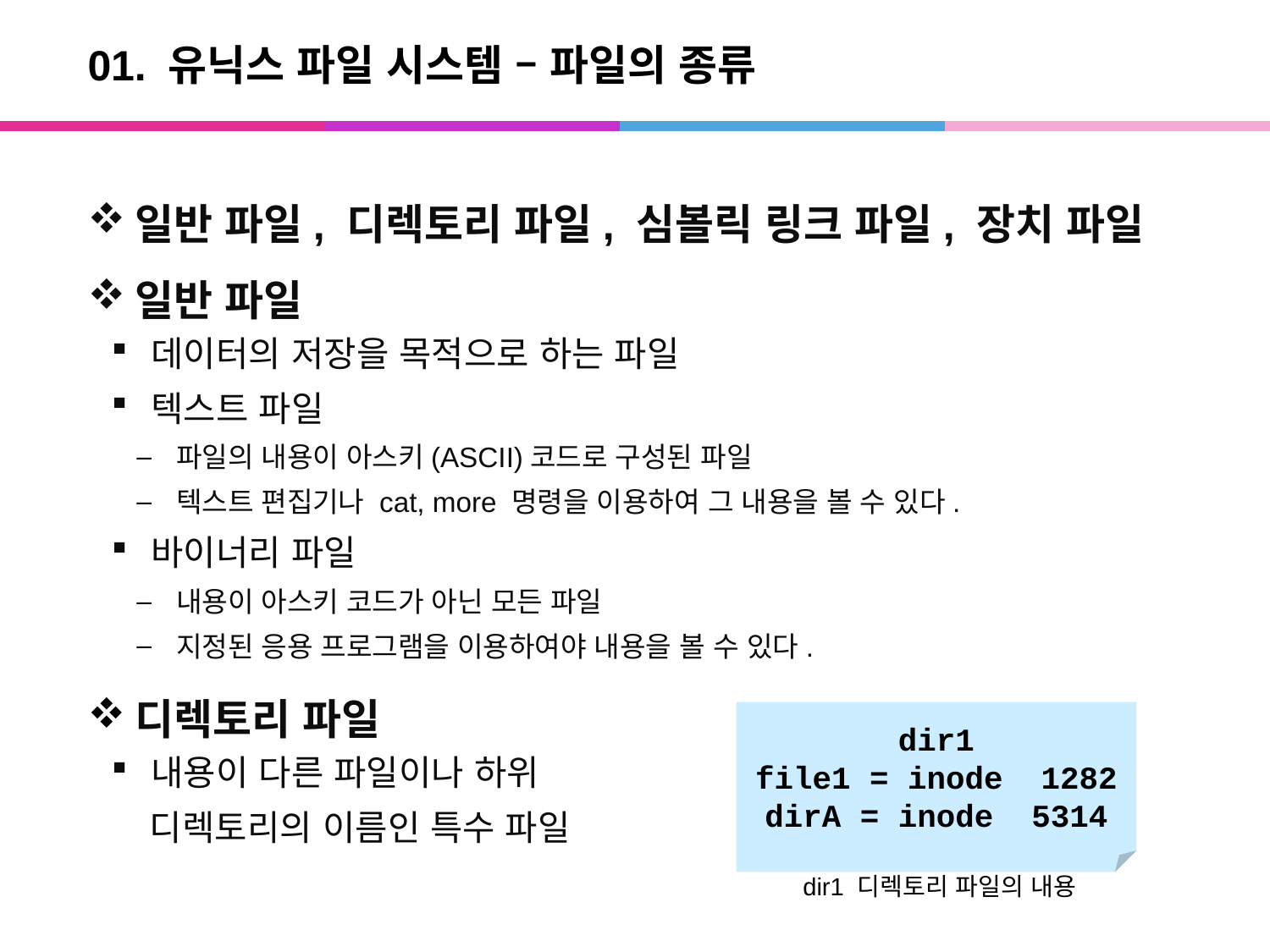

# 01. 유닉스 파일 시스템 – 파일의 종류
일반 파일, 디렉토리 파일, 심볼릭 링크 파일, 장치 파일
일반 파일
데이터의 저장을 목적으로 하는 파일
텍스트 파일
파일의 내용이 아스키(ASCII)코드로 구성된 파일
텍스트 편집기나 cat, more 명령을 이용하여 그 내용을 볼 수 있다.
바이너리 파일
내용이 아스키 코드가 아닌 모든 파일
지정된 응용 프로그램을 이용하여야 내용을 볼 수 있다.
디렉토리 파일
내용이 다른 파일이나 하위
   디렉토리의 이름인 특수 파일

dir1
file1 = inode  1282
dirA = inode  5314
dir1 디렉토리 파일의 내용